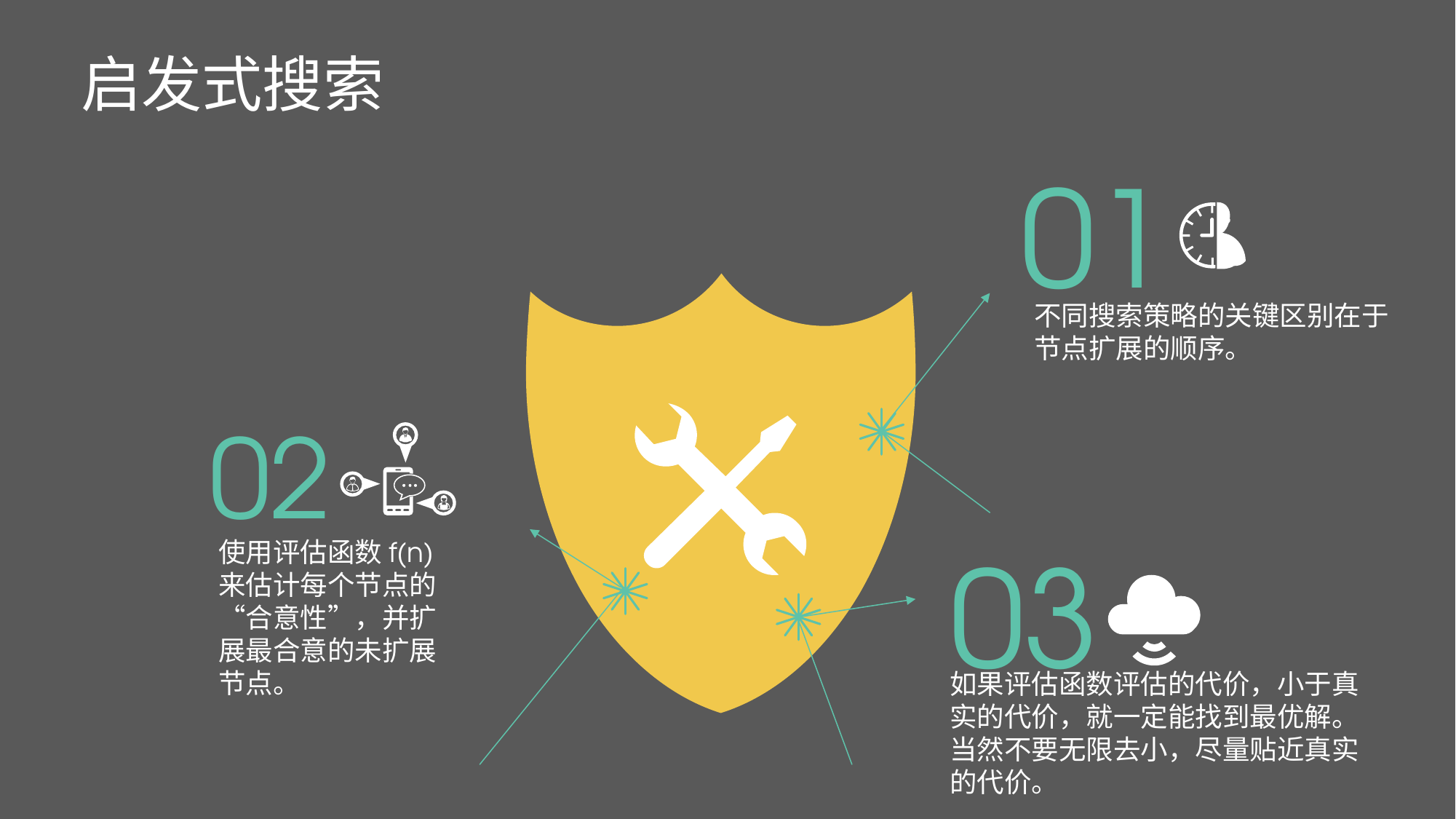

启发式搜索
01

不同搜索策略的关键区别在于节点扩展的顺序。

02

03
使用评估函数f(n)来估计每个节点的“合意性”，并扩展最合意的未扩展节点。

如果评估函数评估的代价，小于真实的代价，就一定能找到最优解。当然不要无限去小，尽量贴近真实的代价。